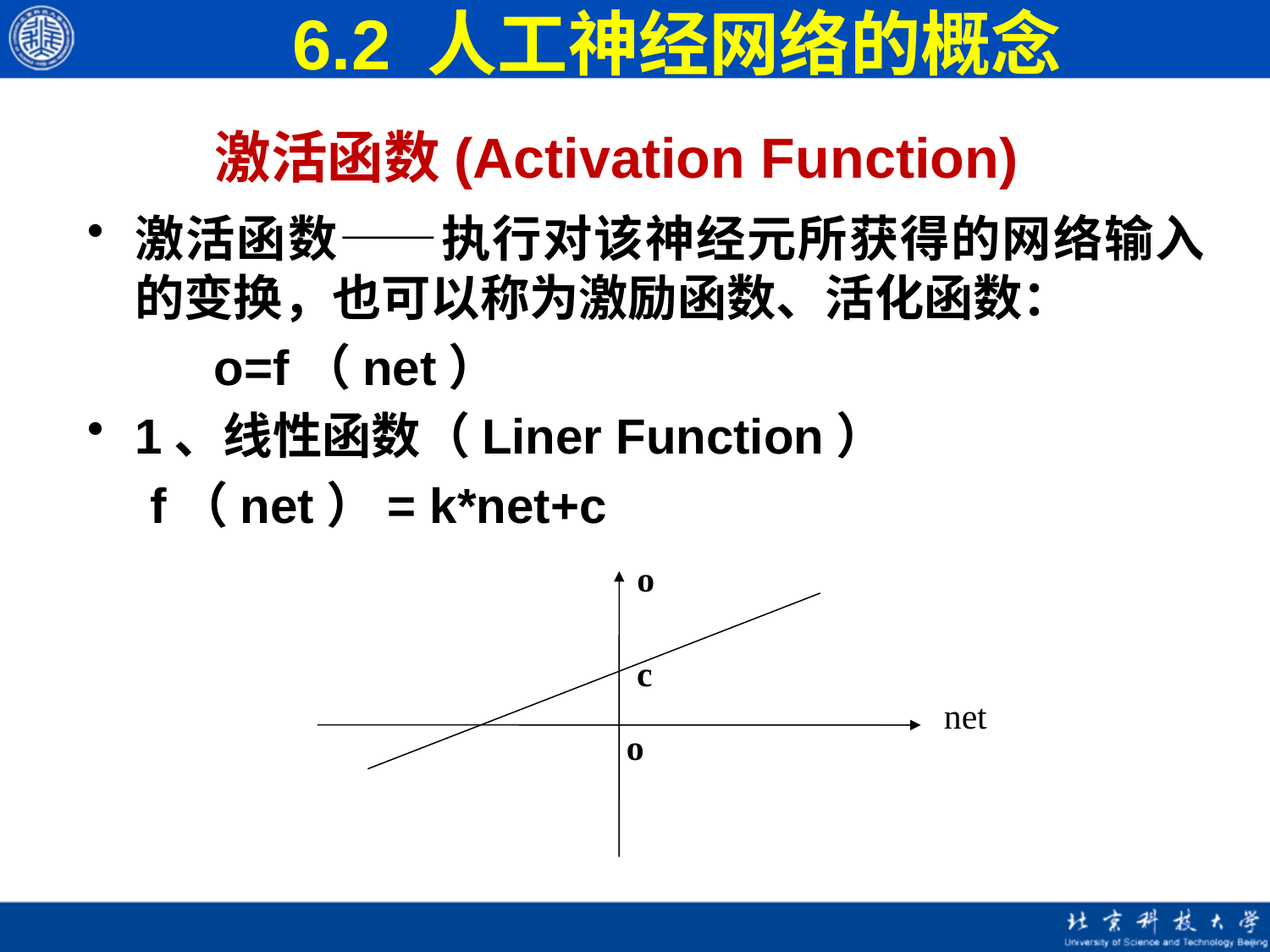

6.2 人工神经网络的概念
# 激活函数(Activation Function)
激活函数——执行对该神经元所获得的网络输入的变换，也可以称为激励函数、活化函数：
	o=f（net）
1、线性函数（Liner Function）
f（net）= k*net+c
o

c
net
o